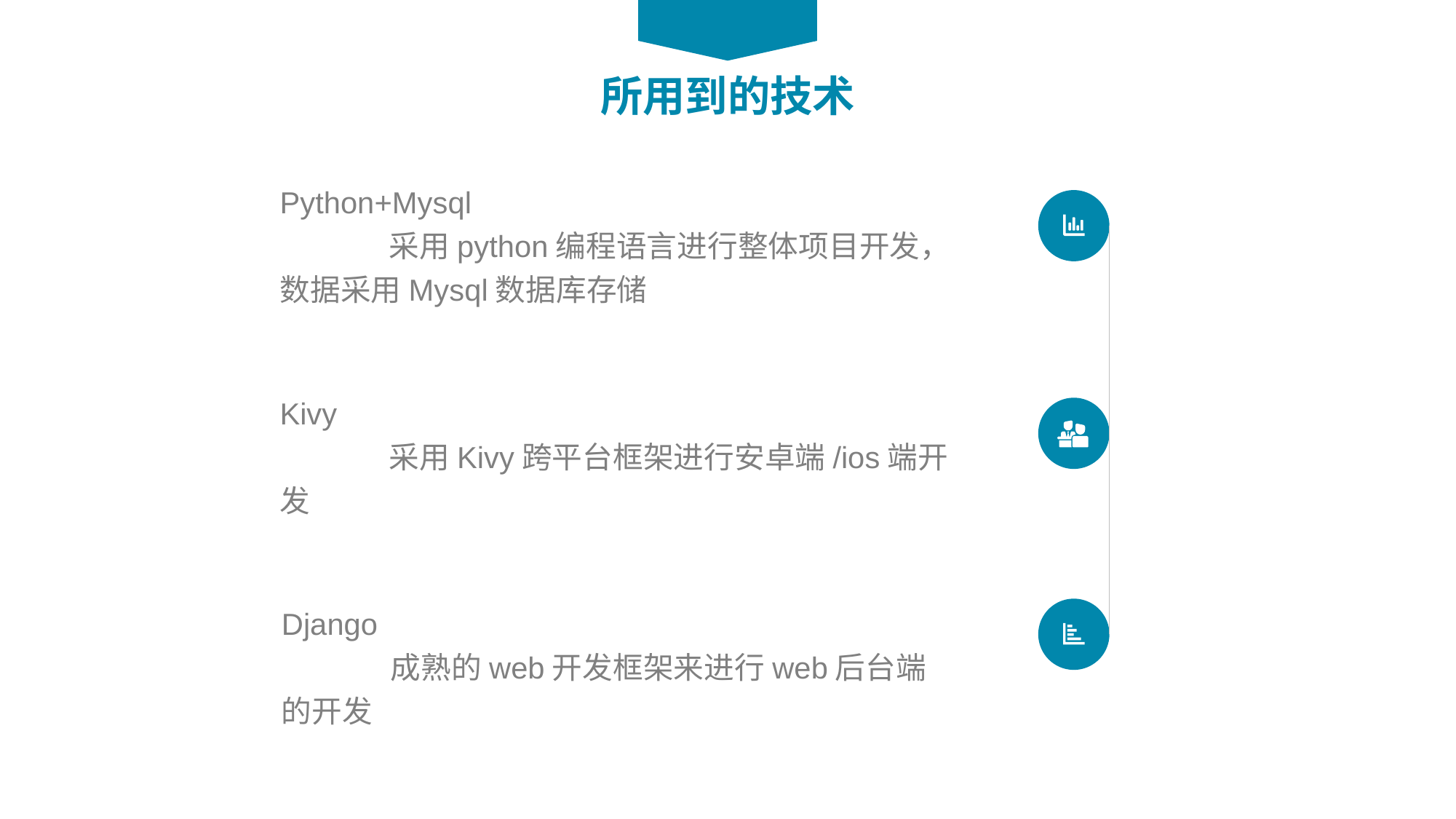

所用到的技术
Python+Mysql
	采用python编程语言进行整体项目开发，数据采用Mysql数据库存储

Kivy
	采用Kivy跨平台框架进行安卓端/ios端开发
Django
	成熟的web开发框架来进行web后台端的开发